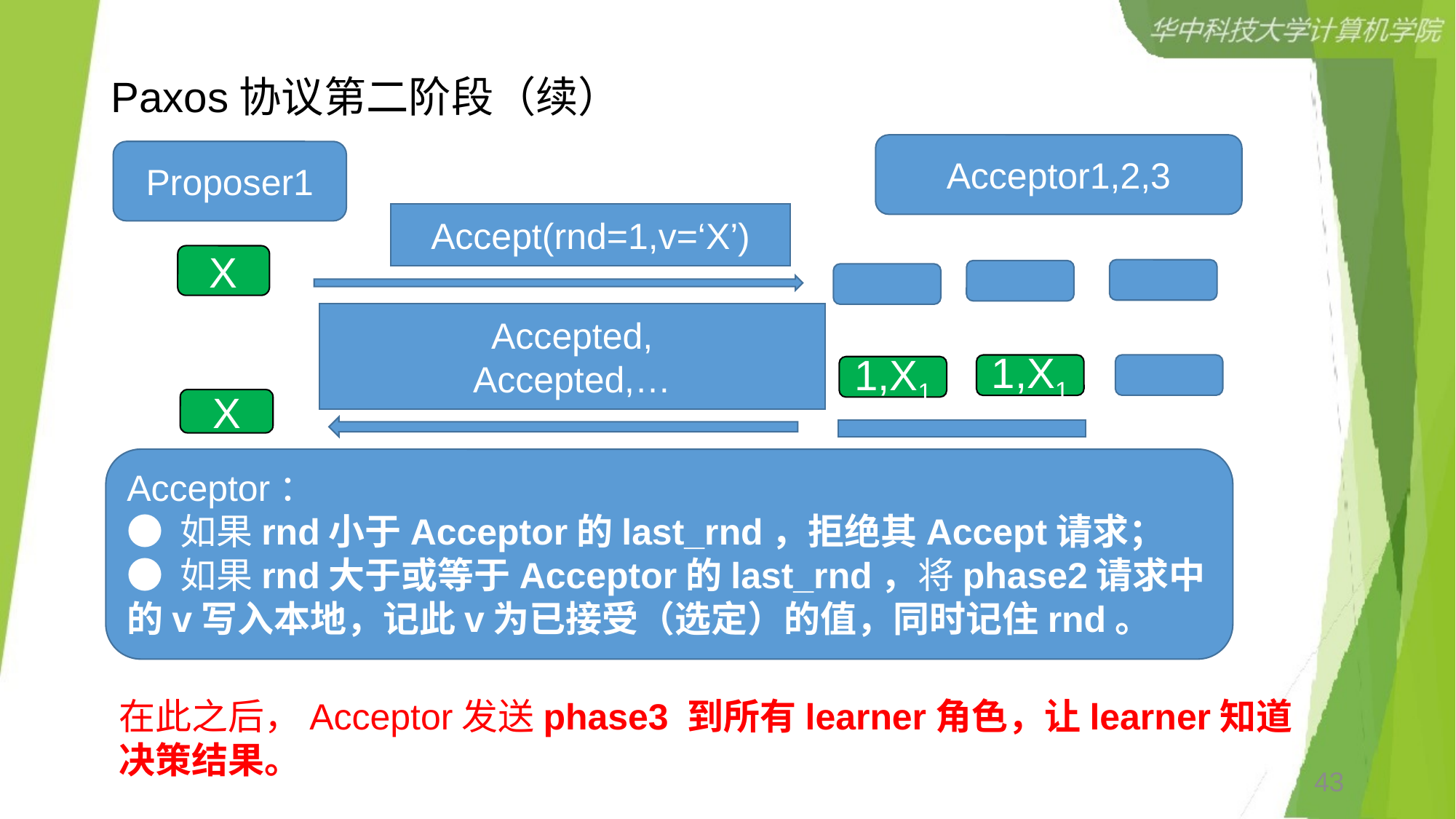

# Paxos协议第二阶段（续）
Acceptor1,2,3
Proposer1
Accept(rnd=1,v=‘X’)
X
_
_
_

Accepted,
Accepted,…
1,X1
_
1,X1
X

Acceptor：
● 如果rnd小于Acceptor的last_rnd，拒绝其Accept请求；
● 如果rnd大于或等于Acceptor的last_rnd，将phase2请求中的v写入本地，记此v为已接受（选定）的值，同时记住rnd。
在此之后，Acceptor发送phase3 到所有learner角色，让learner知道决策结果。
43